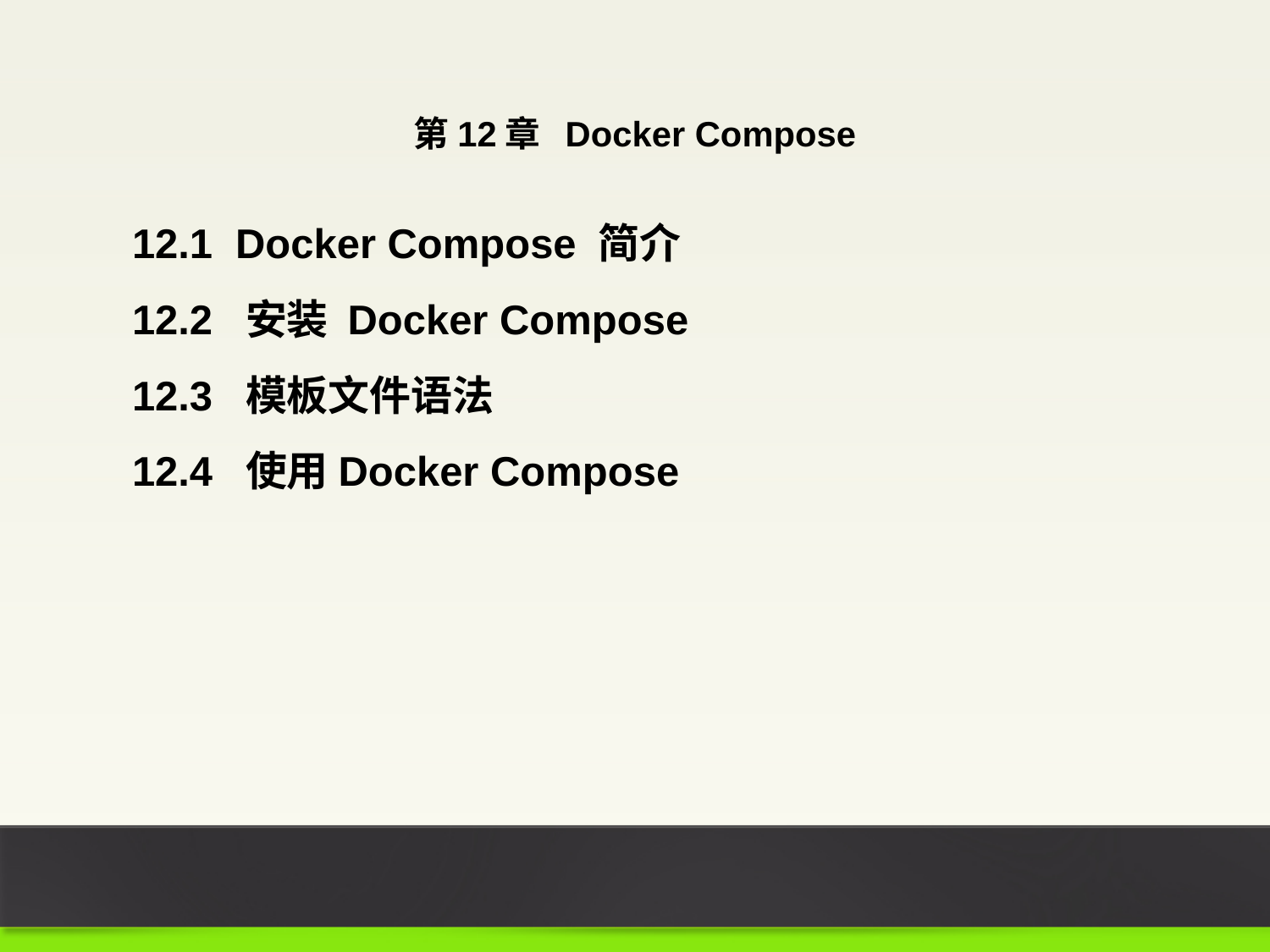

第12章  Docker Compose
12.1  Docker Compose 简介
12.2  安装 Docker Compose
12.3  模板文件语法
12.4  使用Docker Compose